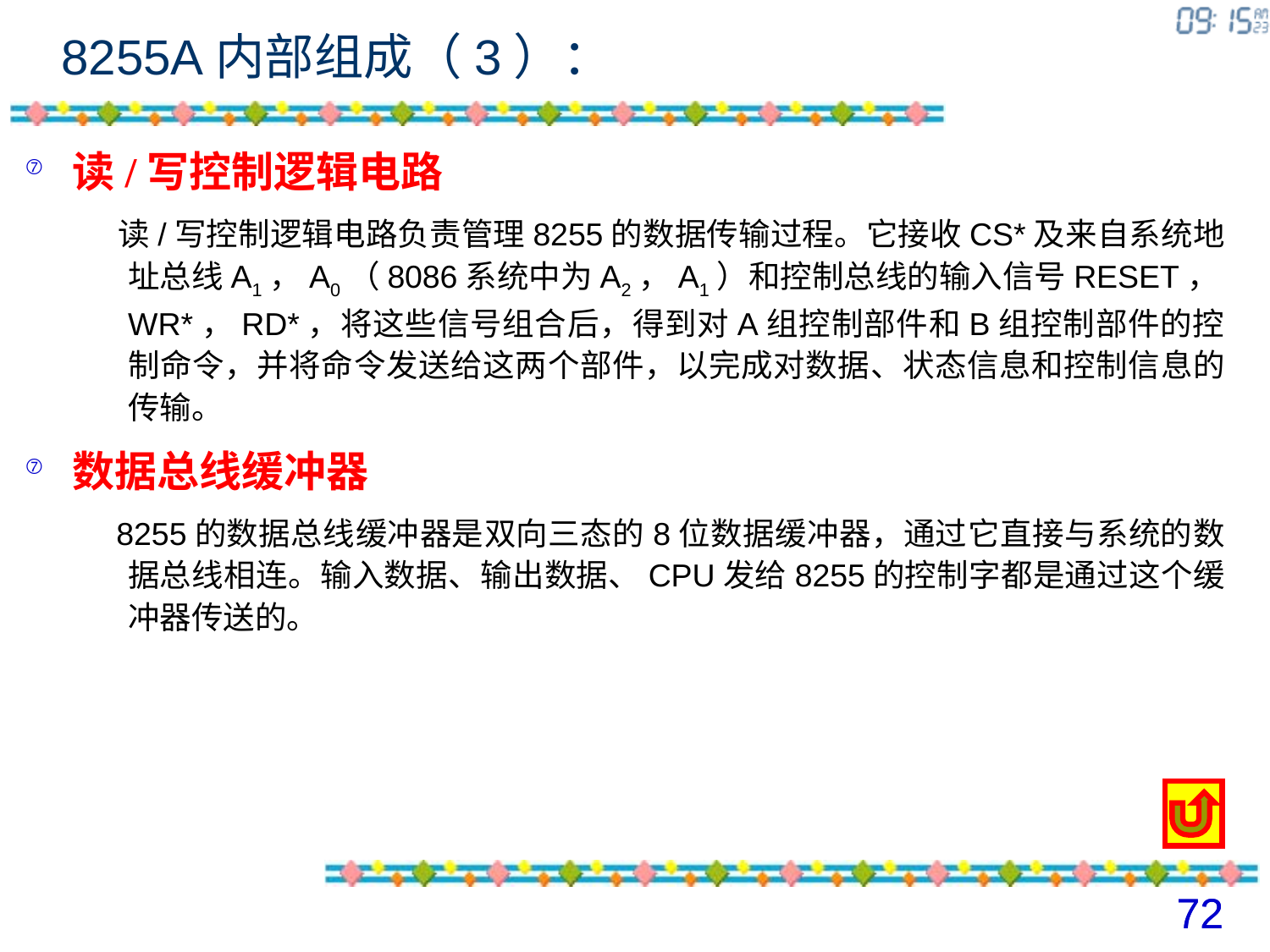

# 8255A内部组成（3）：
读/写控制逻辑电路
   读/写控制逻辑电路负责管理8255的数据传输过程。它接收CS*及来自系统地址总线A1，A0（8086系统中为A2，A1）和控制总线的输入信号RESET，WR*，RD*，将这些信号组合后，得到对A组控制部件和B组控制部件的控制命令，并将命令发送给这两个部件，以完成对数据、状态信息和控制信息的传输。
数据总线缓冲器
   8255的数据总线缓冲器是双向三态的8位数据缓冲器，通过它直接与系统的数据总线相连。输入数据、输出数据、CPU发给8255的控制字都是通过这个缓冲器传送的。